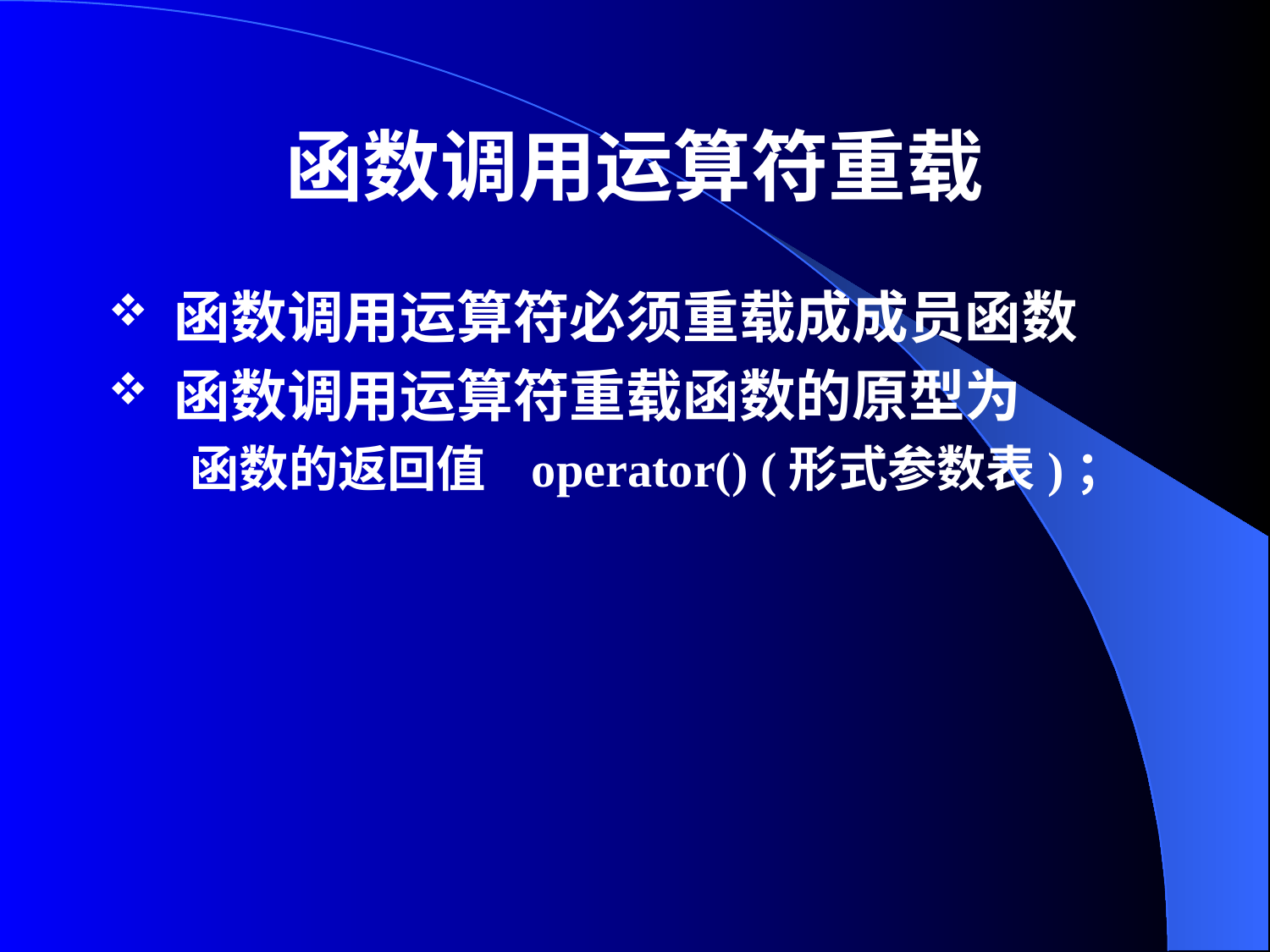

# 函数调用运算符重载
函数调用运算符必须重载成成员函数
函数调用运算符重载函数的原型为
函数的返回值   operator() (形式参数表)；